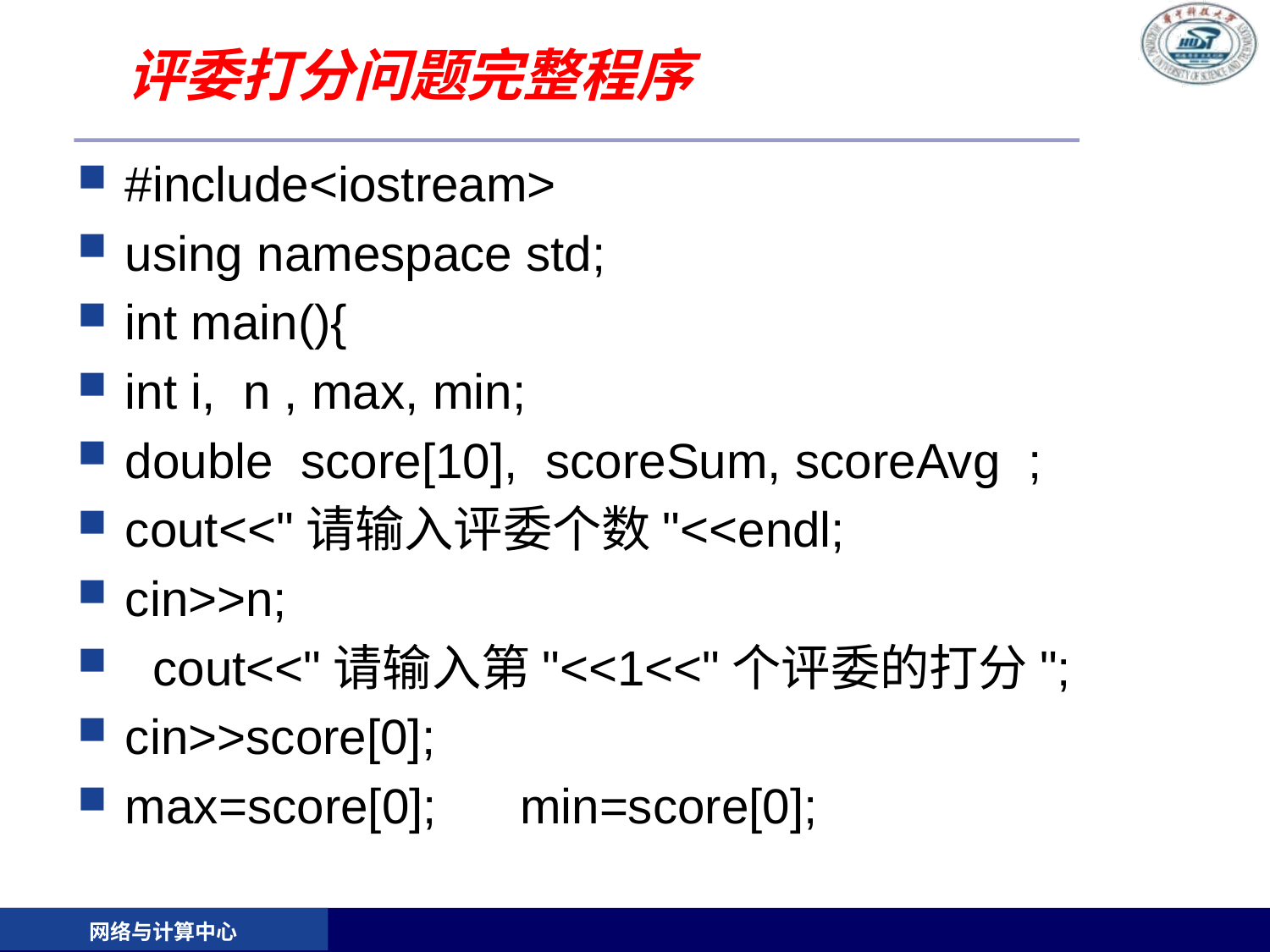

# 评委打分问题完整程序
#include<iostream>
using namespace std;
int main(){
int i,  n , max, min;
double  score[10],  scoreSum, scoreAvg  ;
cout<<"请输入评委个数"<<endl;
cin>>n;
  cout<<"请输入第"<<1<<"个评委的打分";
cin>>score[0];
max=score[0];	 min=score[0];

网络与计算中心